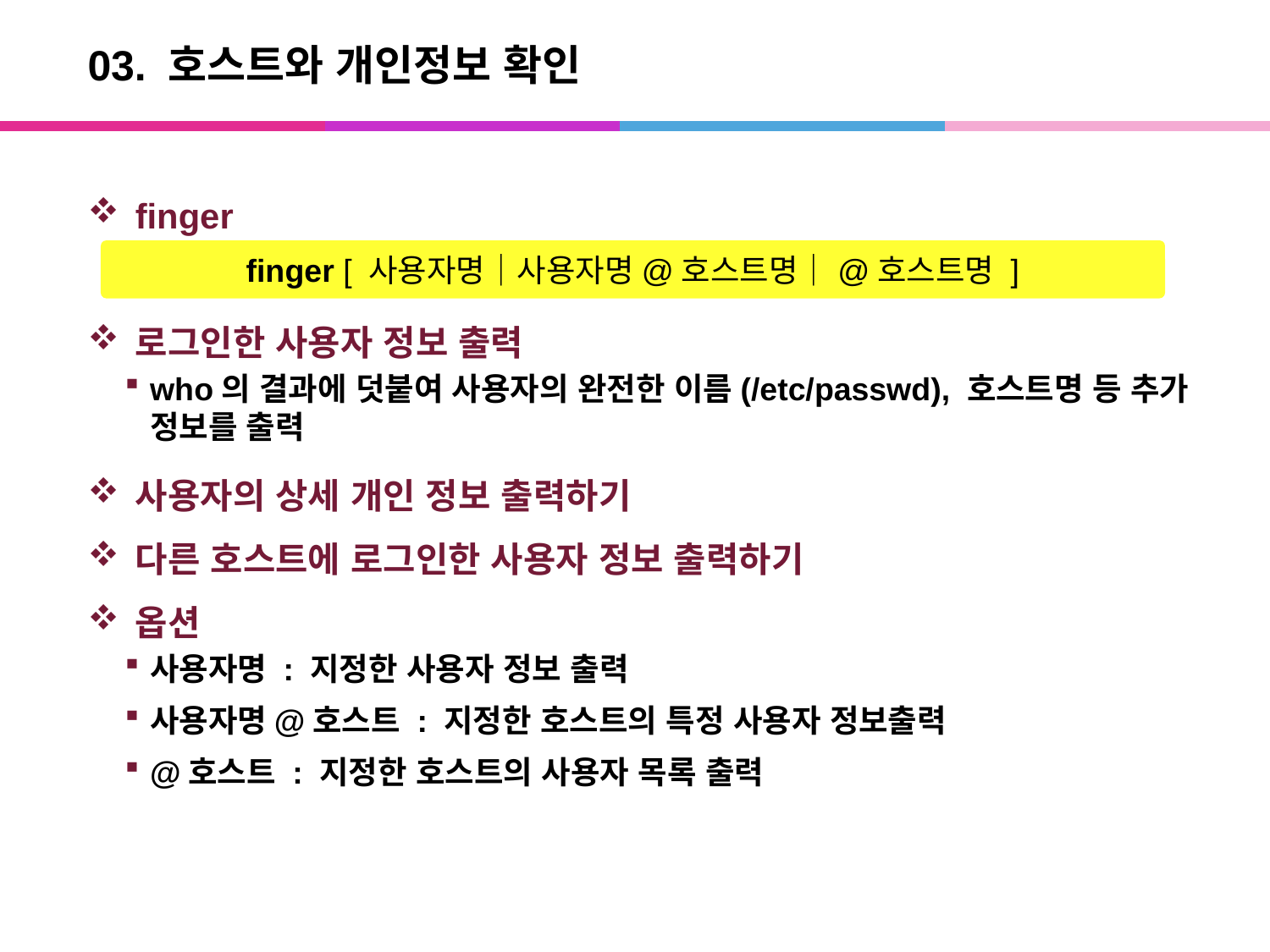

# 03. 호스트와 개인정보 확인
finger

로그인한 사용자 정보 출력
who의 결과에 덧붙여 사용자의 완전한 이름(/etc/passwd), 호스트명 등 추가 정보를 출력
사용자의 상세 개인 정보 출력하기
다른 호스트에 로그인한 사용자 정보 출력하기
옵션
사용자명 : 지정한 사용자 정보 출력
사용자명@호스트 : 지정한 호스트의 특정 사용자 정보출력
@호스트 : 지정한 호스트의 사용자 목록 출력

finger [ 사용자명｜사용자명@호스트명｜@호스트명 ]